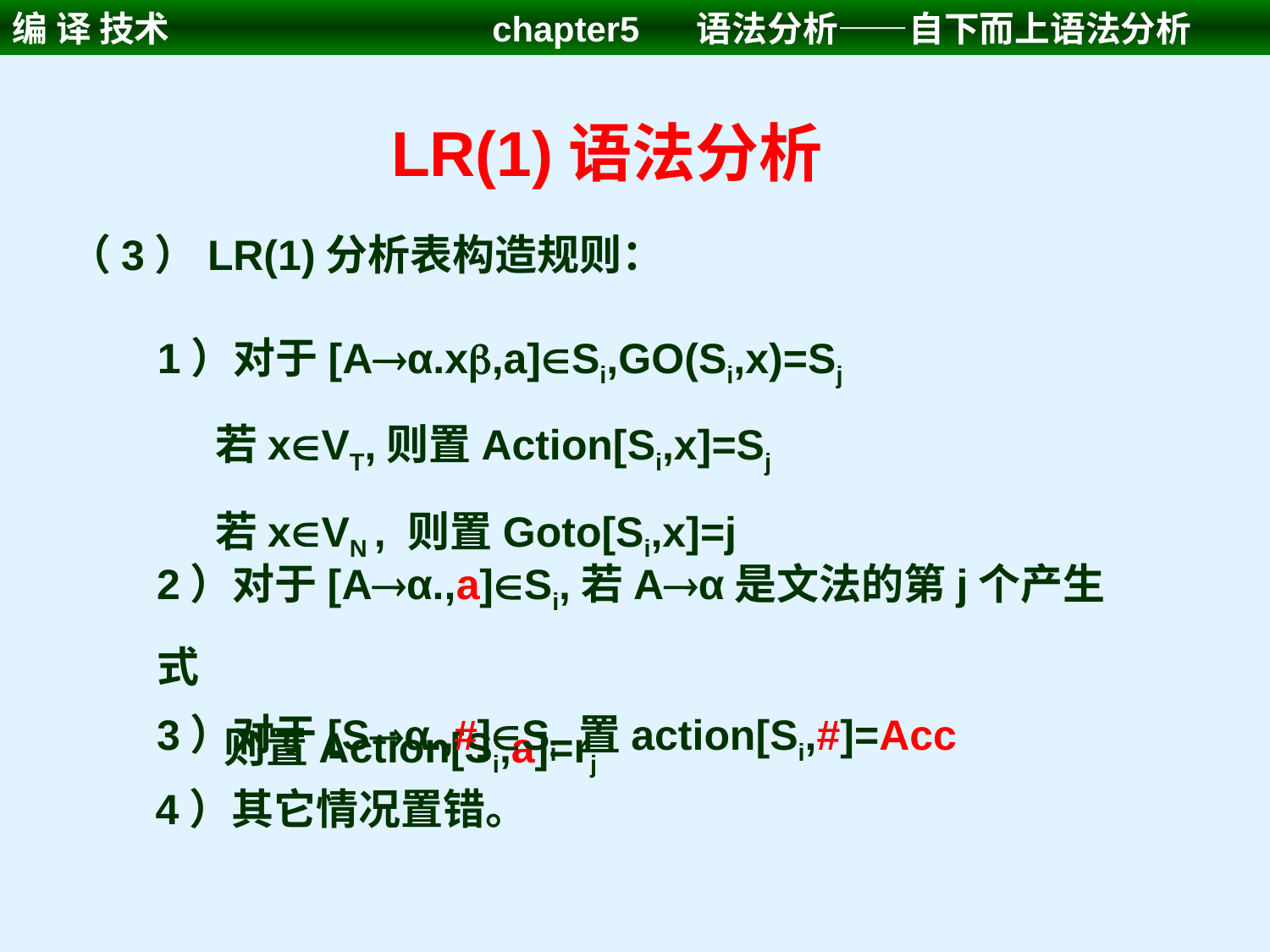

LR(1)语法分析
（3）LR(1)分析表构造规则：
1）对于[A→α.xβ,a]∈Si,GO(Si,x)=Sj
     若x∈VT,则置Action[Si,x]=Sj
     若x∈VN , 则置Goto[Si,x]=j
2）对于[A→α.,a]∈Si,若A→α是文法的第j个产生式
      则置Action[Si,a]=rj
3）对于[S→α.,#]∈Si 置action[Si,#]=Acc
4）其它情况置错。